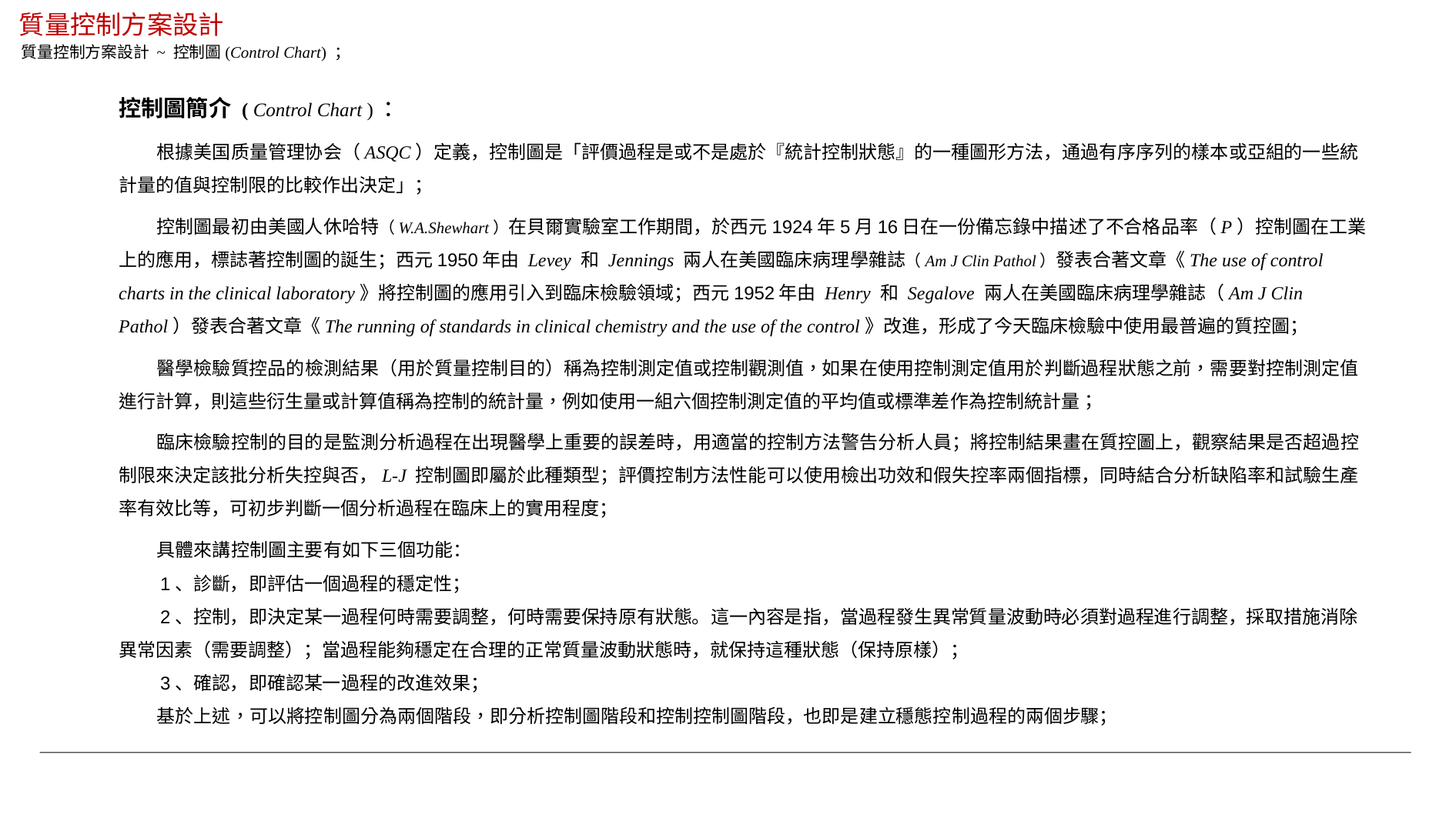

質量控制方案設計
質量控制方案設計 ~ 控制圖(Control Chart) ；
控制圖簡介 ( Control Chart ) ：
        根據美国质量管理协会（ASQC）定義，控制圖是「評價過程是或不是處於『統計控制狀態』的一種圖形方法，通過有序序列的樣本或亞組的一些統計量的值與控制限的比較作出決定」；
        控制圖最初由美國人休哈特（W.A.Shewhart）在貝爾實驗室工作期間，於西元1924年5月16日在一份備忘錄中描述了不合格品率（P）控制圖在工業上的應用，標誌著控制圖的誕生；西元1950年由 Levey 和 Jennings 兩人在美國臨床病理學雜誌（Am J Clin Pathol）發表合著文章《The use of control charts in the clinical laboratory》將控制圖的應用引入到臨床檢驗領域；西元1952年由 Henry 和 Segalove 兩人在美國臨床病理學雜誌（Am J Clin Pathol）發表合著文章《The running of standards in clinical chemistry and the use of the control》改進，形成了今天臨床檢驗中使用最普遍的質控圖；
        醫學檢驗質控品的檢測結果（用於質量控制目的）稱為控制測定值或控制觀測值，如果在使用控制測定值用於判斷過程狀態之前，需要對控制測定值進行計算，則這些衍生量或計算值稱為控制的統計量，例如使用一組六個控制測定值的平均值或標準差作為控制統計量；
        臨床檢驗控制的目的是監測分析過程在出現醫學上重要的誤差時，用適當的控制方法警告分析人員；將控制結果畫在質控圖上，觀察結果是否超過控制限來決定該批分析失控與否，L-J 控制圖即屬於此種類型；評價控制方法性能可以使用檢出功效和假失控率兩個指標，同時結合分析缺陷率和試驗生產率有效比等，可初步判斷一個分析過程在臨床上的實用程度；
        具體來講控制圖主要有如下三個功能：
        1、診斷，即評估一個過程的穩定性；
        2、控制，即決定某一過程何時需要調整，何時需要保持原有狀態。這一內容是指，當過程發生異常質量波動時必須對過程進行調整，採取措施消除異常因素（需要調整）；當過程能夠穩定在合理的正常質量波動狀態時，就保持這種狀態（保持原樣）；
        3、確認，即確認某一過程的改進效果；
        基於上述，可以將控制圖分為兩個階段，即分析控制圖階段和控制控制圖階段，也即是建立穩態控制過程的兩個步驟；